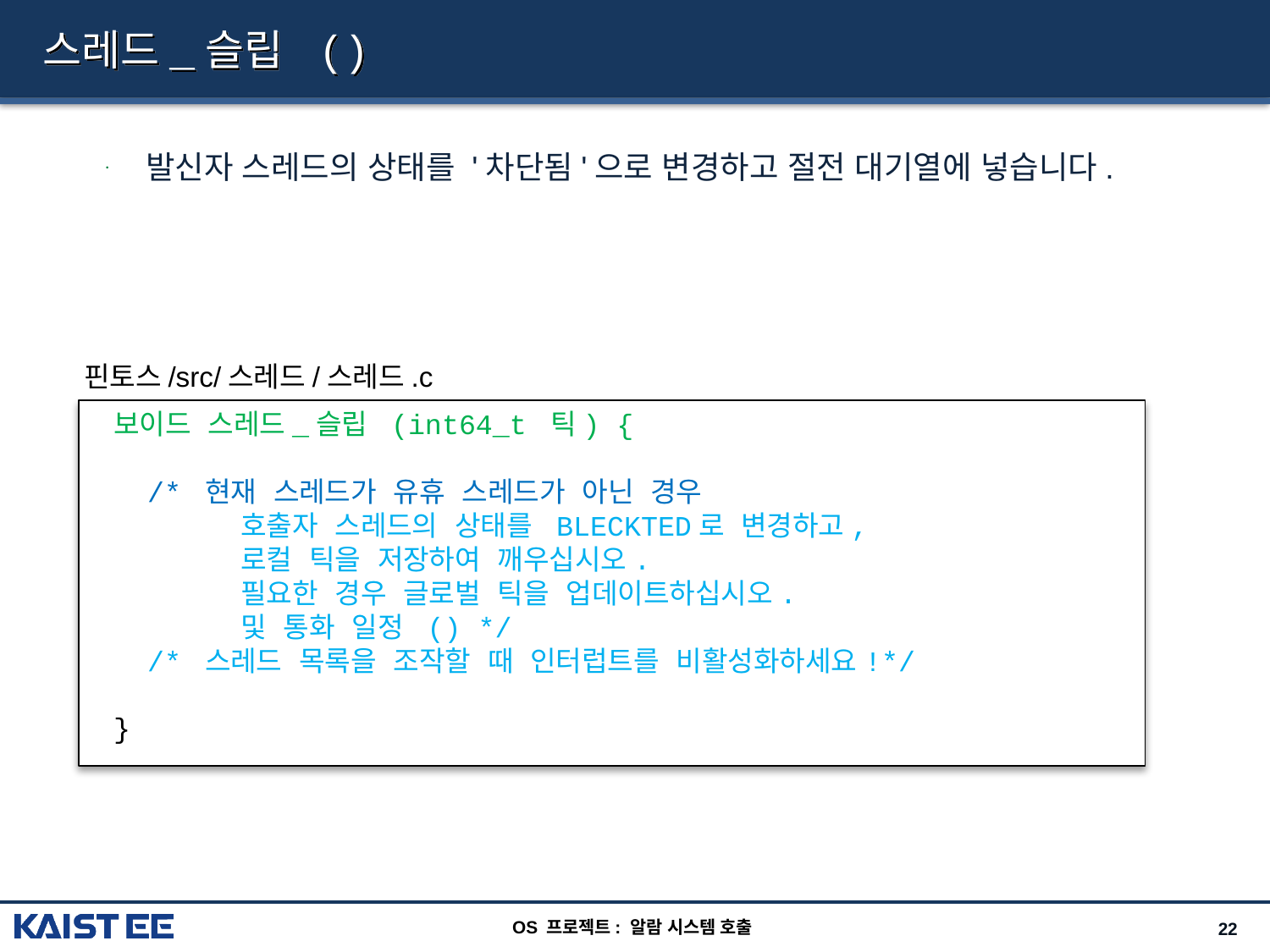

# 스레드_슬립 ()
발신자 스레드의 상태를 '차단됨'으로 변경하고 절전 대기열에 넣습니다.

핀토스/src/스레드/스레드.c
보이드 스레드_슬립 (int64_t 틱) {

  /* 현재 스레드가 유휴 스레드가 아닌 경우
	호출자 스레드의 상태를 BLECKTED로 변경하고,
	로컬 틱을 저장하여 깨우십시오.
	필요한 경우 글로벌 틱을 업데이트하십시오.
	및 통화 일정 () */
  /* 스레드 목록을 조작할 때 인터럽트를 비활성화하세요!*/

}
OS 프로젝트: 알람 시스템 호출
22